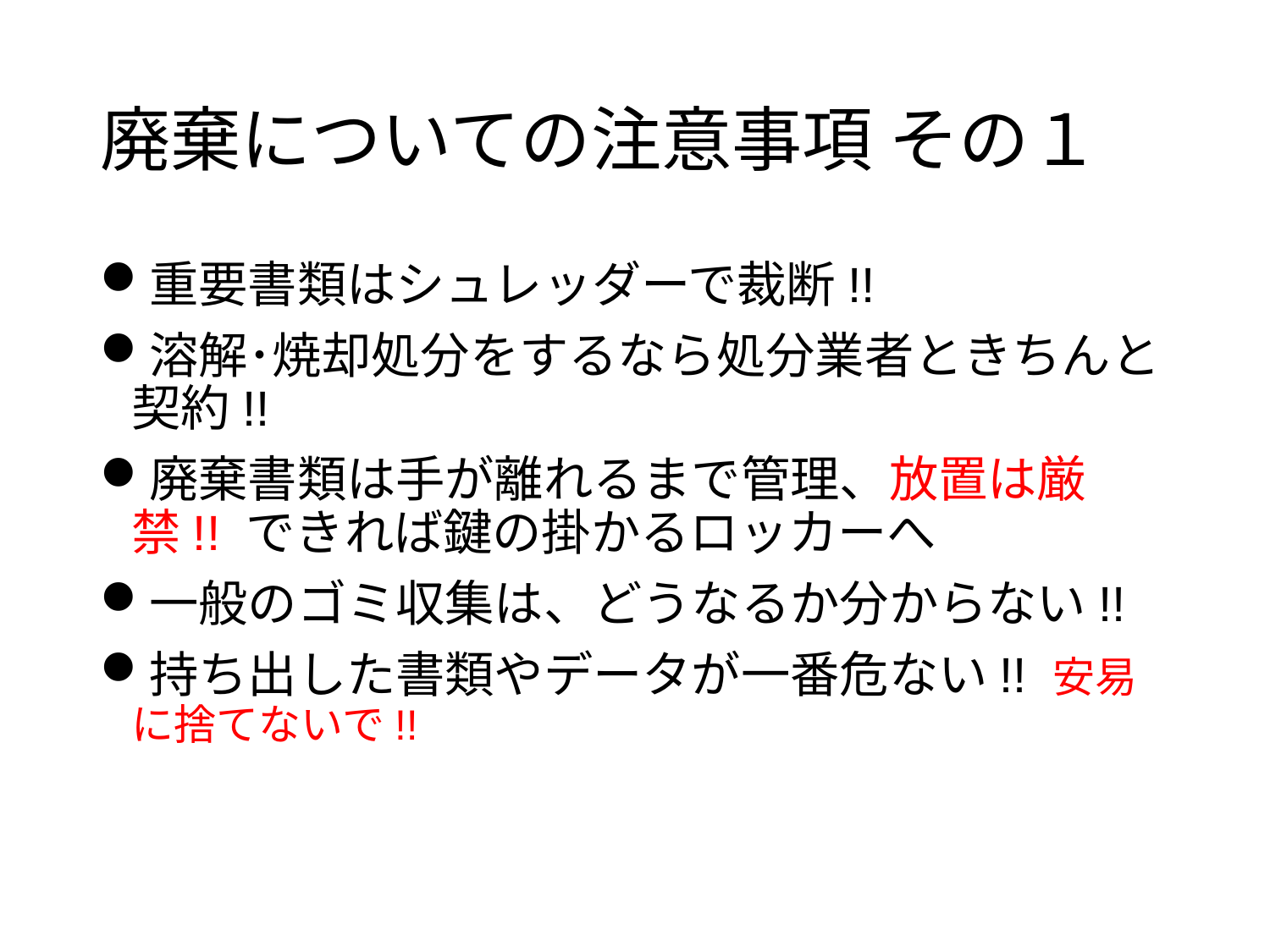

# 廃棄についての注意事項 その１
重要書類はシュレッダーで裁断!!
溶解･焼却処分をするなら処分業者ときちんと契約!!
廃棄書類は手が離れるまで管理、放置は厳禁!! できれば鍵の掛かるロッカーへ
一般のゴミ収集は、どうなるか分からない!!
持ち出した書類やデータが一番危ない!! 安易に捨てないで!!